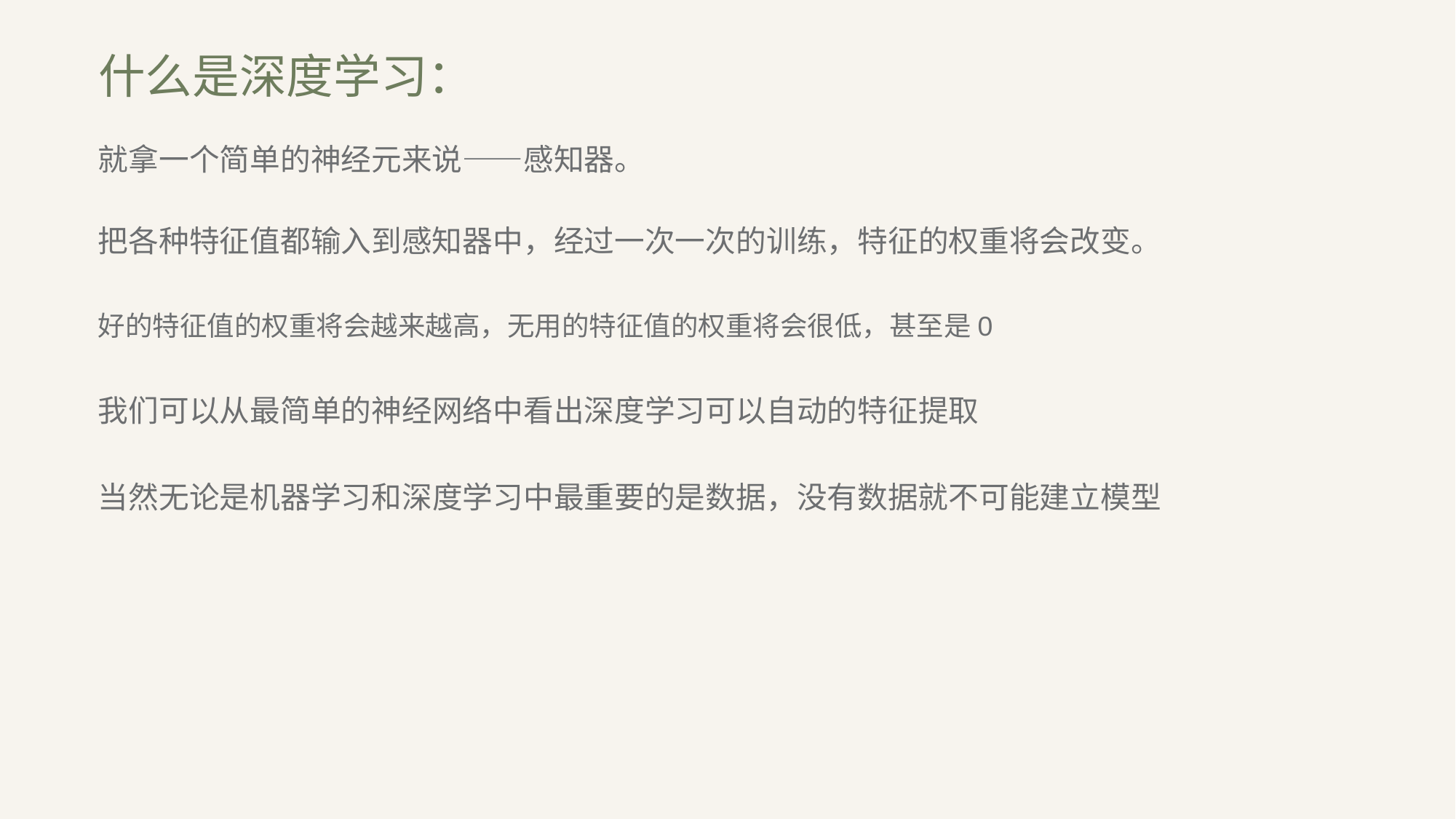

什么是深度学习：
就拿一个简单的神经元来说——感知器。
把各种特征值都输入到感知器中，经过一次一次的训练，特征的权重将会改变。
好的特征值的权重将会越来越高，无用的特征值的权重将会很低，甚至是0
我们可以从最简单的神经网络中看出深度学习可以自动的特征提取
当然无论是机器学习和深度学习中最重要的是数据，没有数据就不可能建立模型